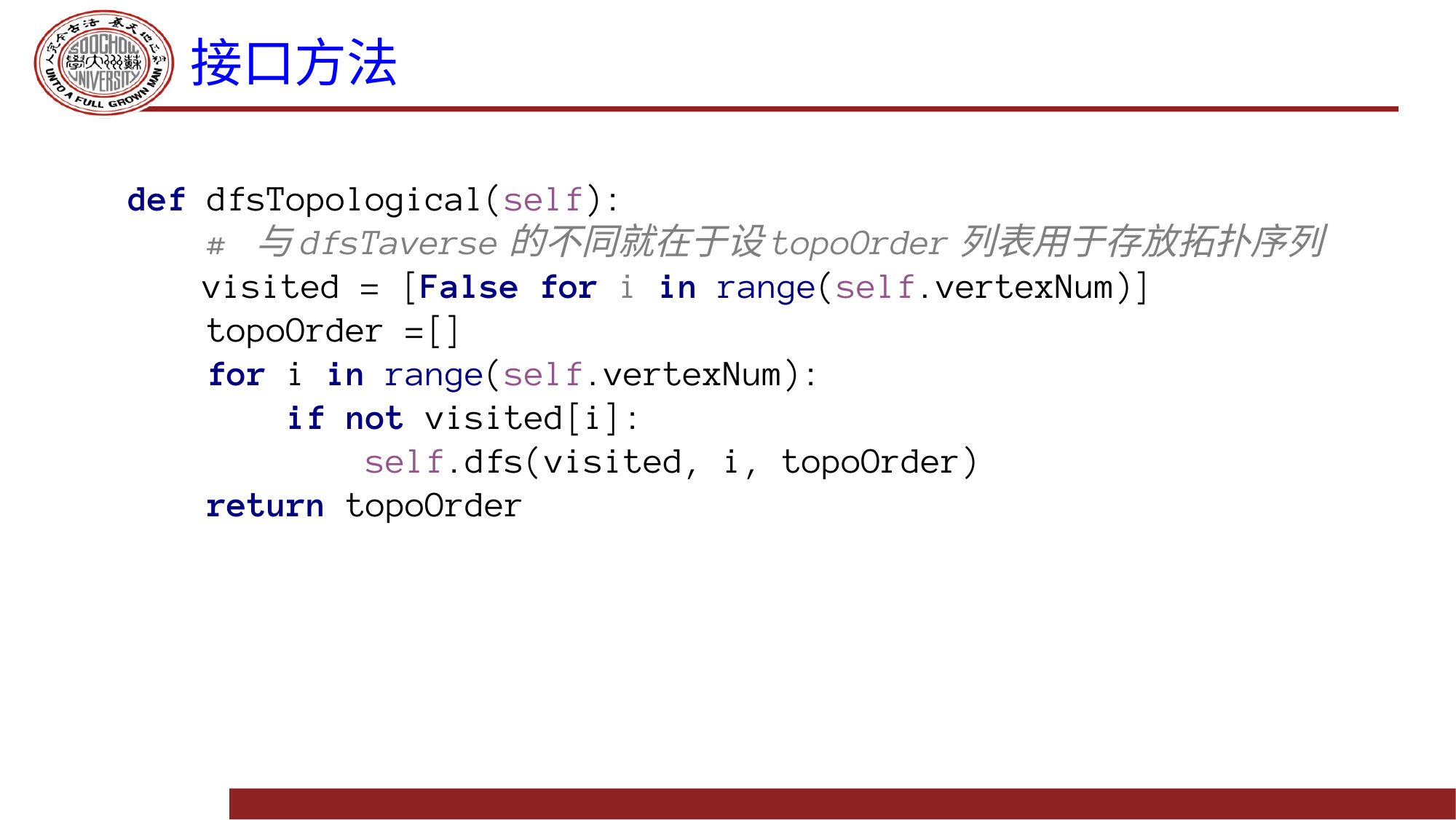

# 接口方法
def dfsTopological(self):
    # 与dfsTaverse的不同就在于设topoOrder列表用于存放拓扑序列
        visited = [False for i in range(self.vertexNum)]
    topoOrder =[]
    for i in range(self.vertexNum):
        if not visited[i]:
            self.dfs(visited, i, topoOrder)
    return topoOrder